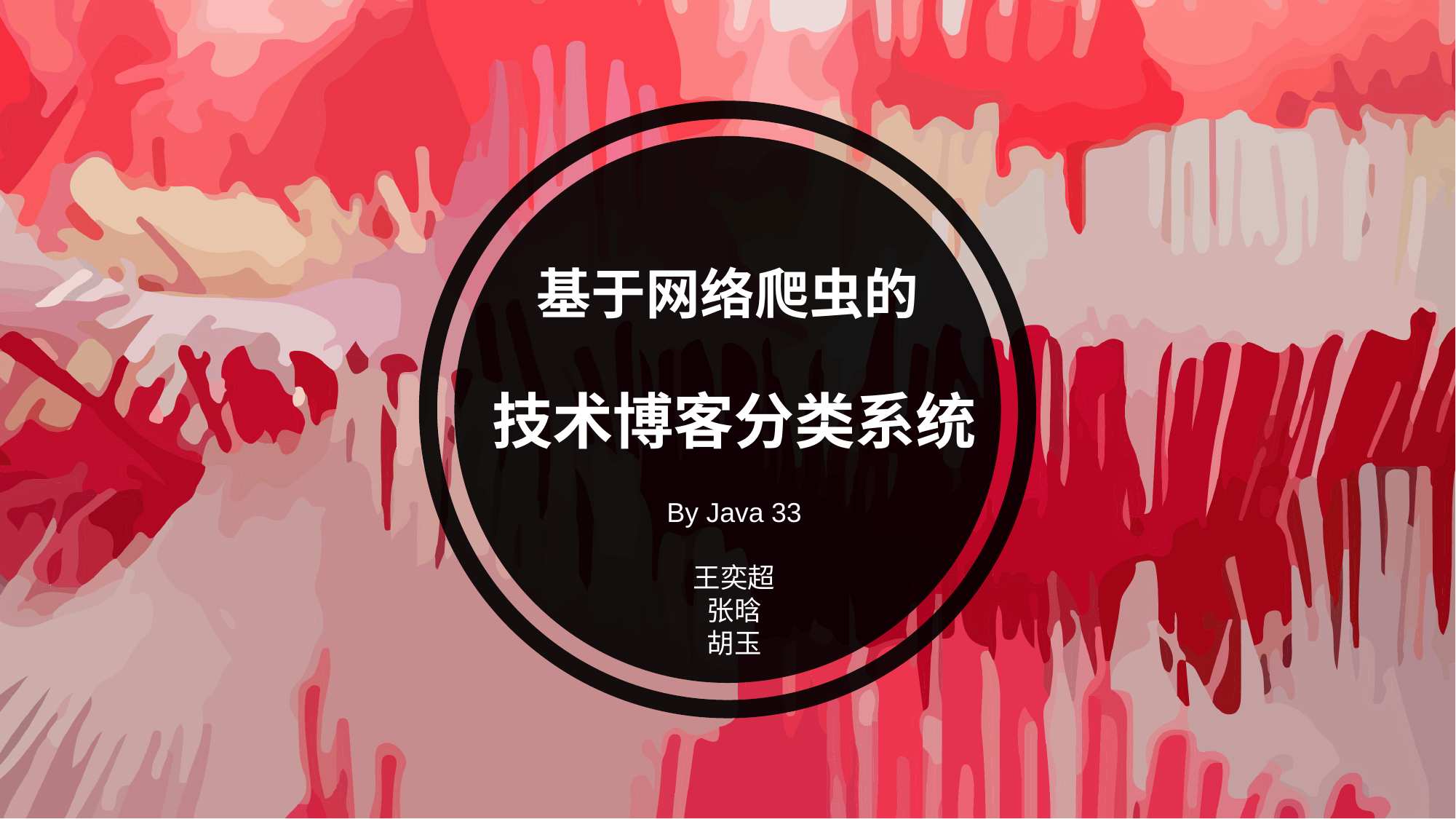

基于网络爬虫的
技术博客分类系统
By Java 33

王奕超
张晗
胡玉